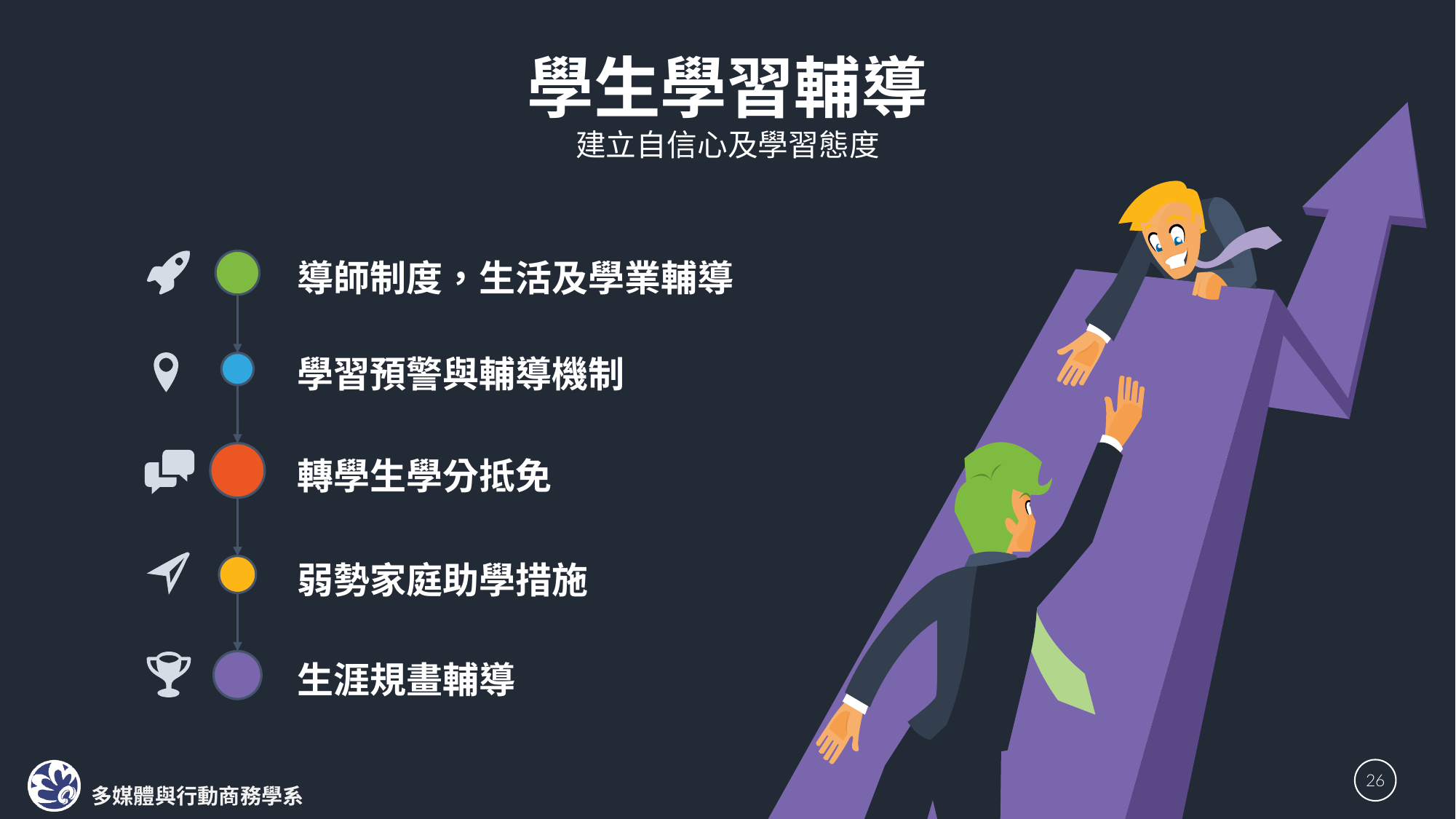

學生學習輔導

建立自信心及學習態度
導師制度，生活及學業輔導

學習預警與輔導機制

轉學生學分抵免

弱勢家庭助學措施

生涯規畫輔導